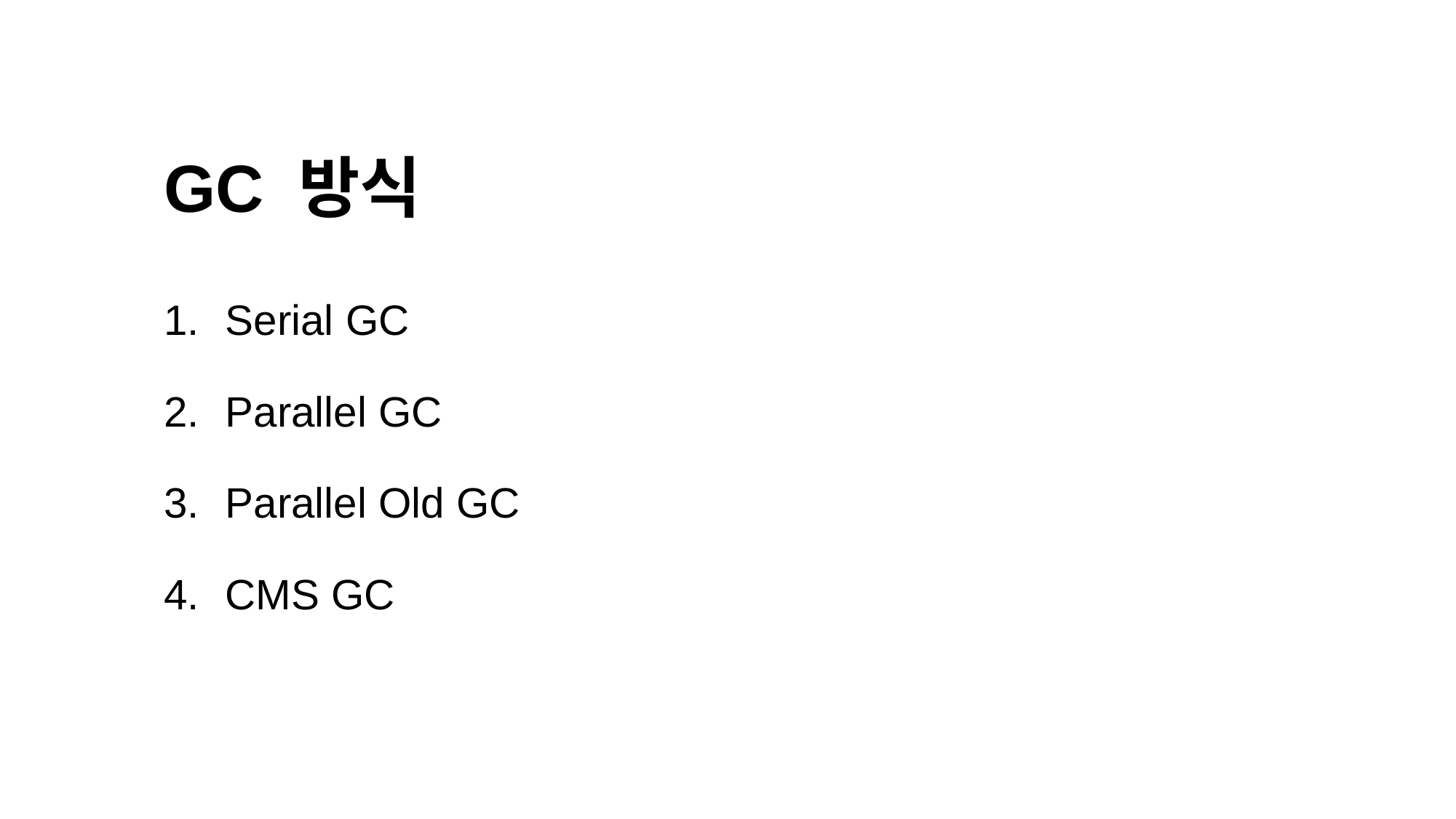

GC 방식

Serial GC

Parallel GC

Parallel Old GC

CMS GC